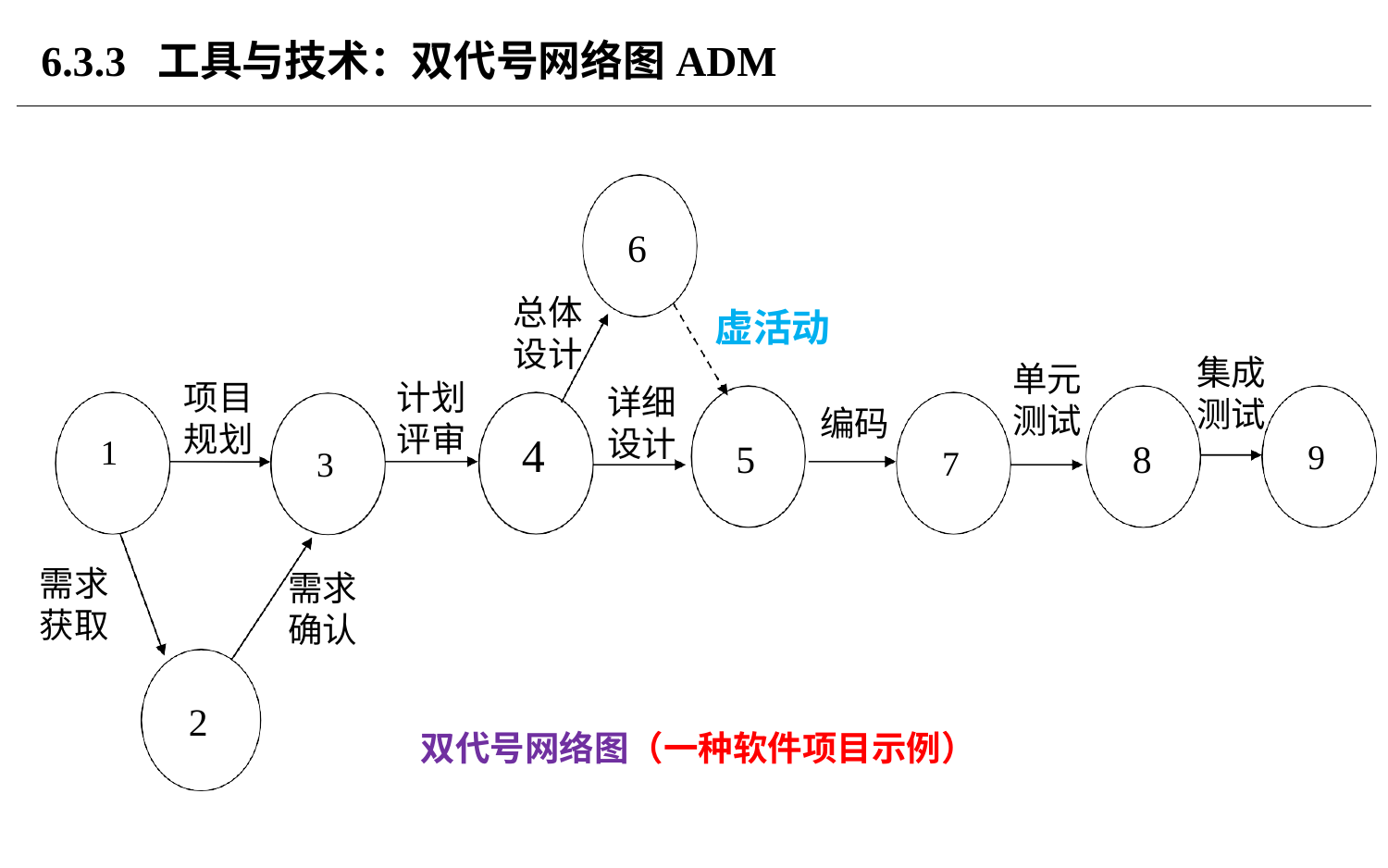

# 6.3.3  工具与技术：双代号网络图ADM

双代号网络图（一种软件项目示例）

6
总体设计
虚活动
集成测试
单元测试

项目规划
计划评审
详细设计
编码
4
1
5
9
8
7
3

需求获取
需求确认
2